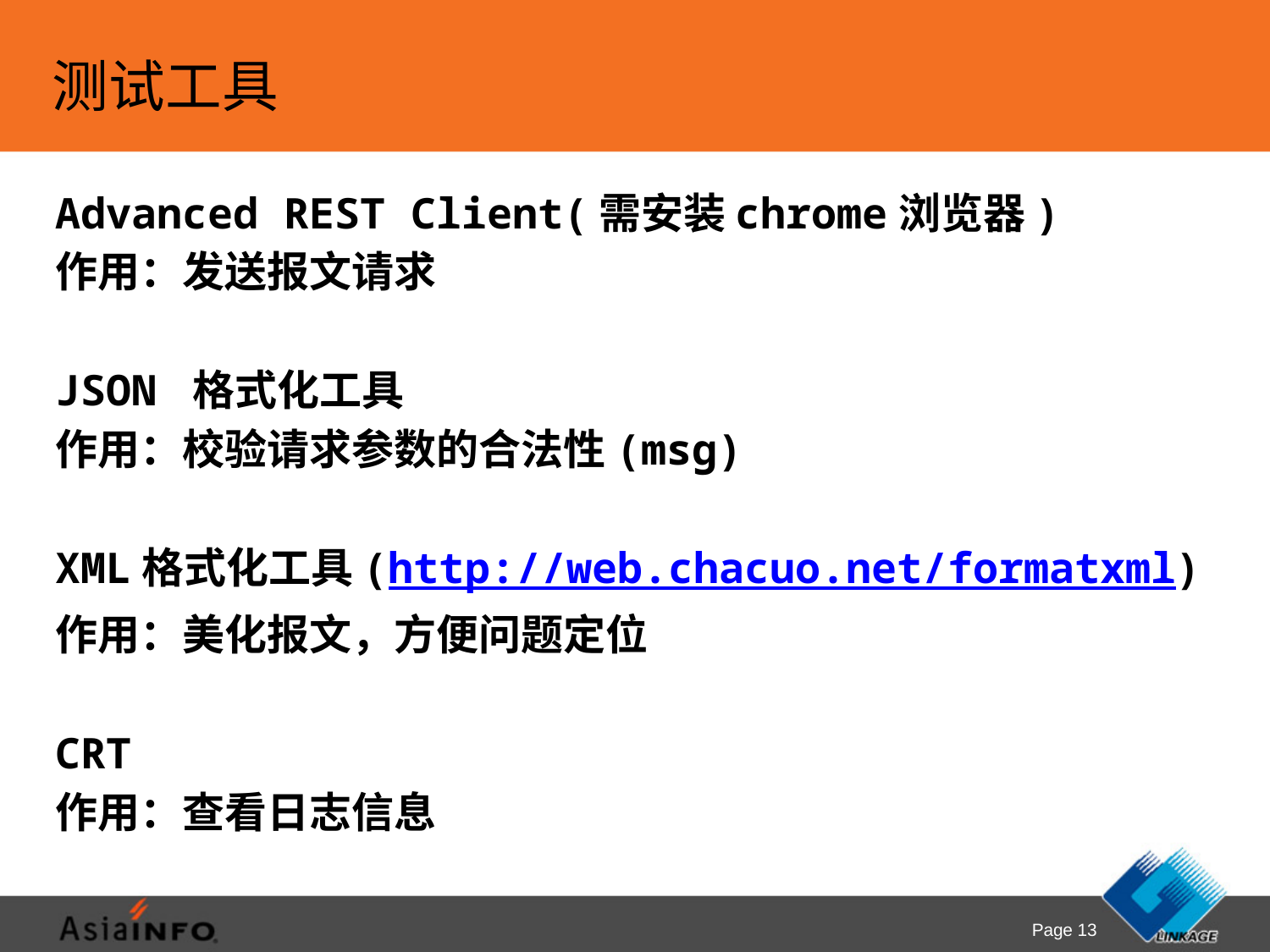

# 测试工具
Advanced REST Client(需安装chrome浏览器)
作用：发送报文请求

JSON 格式化工具
作用：校验请求参数的合法性(msg)

XML格式化工具(http://web.chacuo.net/formatxml)
作用：美化报文，方便问题定位

CRT
作用：查看日志信息